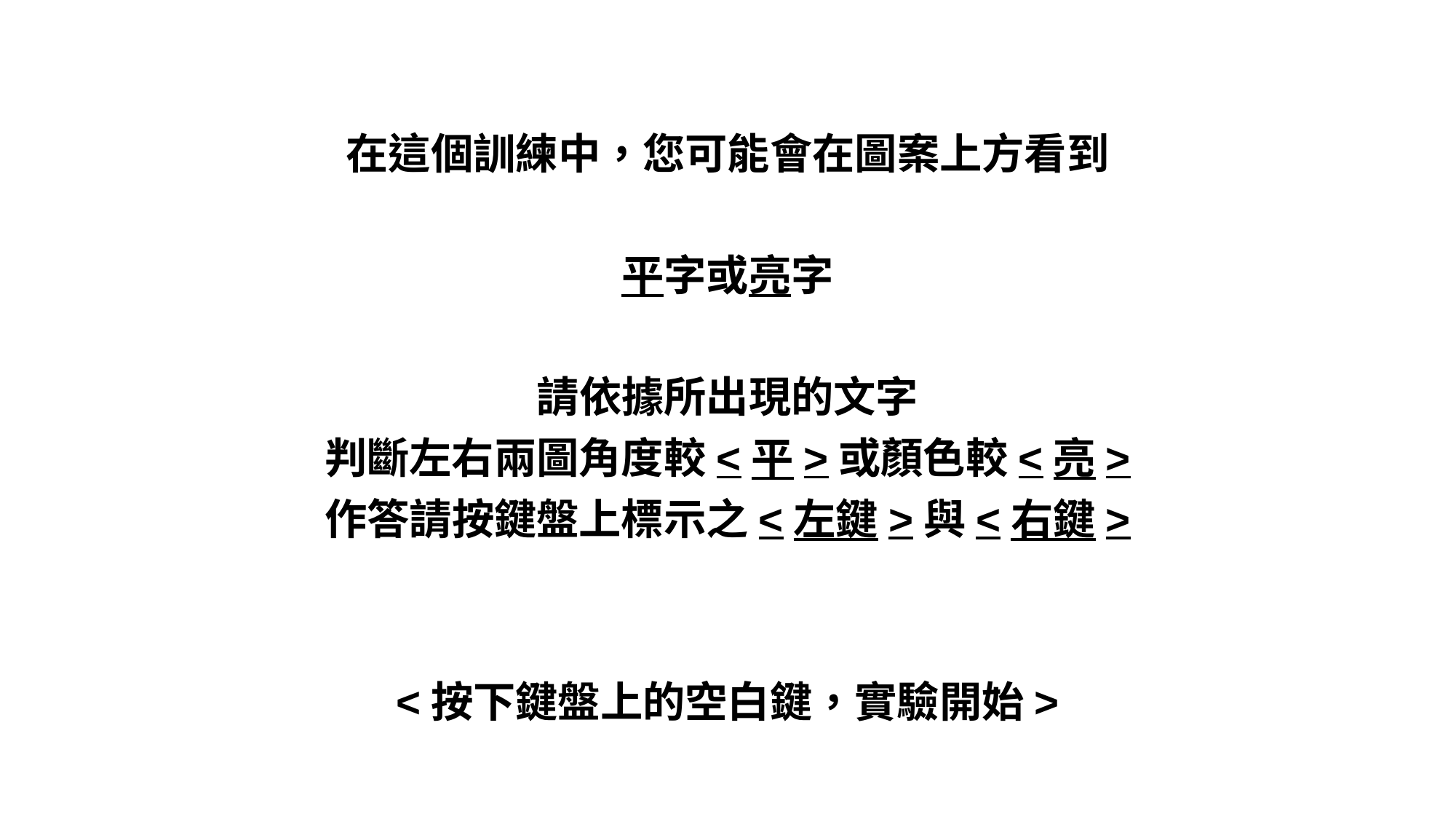

在這個訓練中，您可能會在圖案上方看到

平字或亮字

請依據所出現的文字
判斷左右兩圖角度較<平>或顏色較<亮>
作答請按鍵盤上標示之<左鍵>與<右鍵>

<按下鍵盤上的空白鍵，實驗開始>